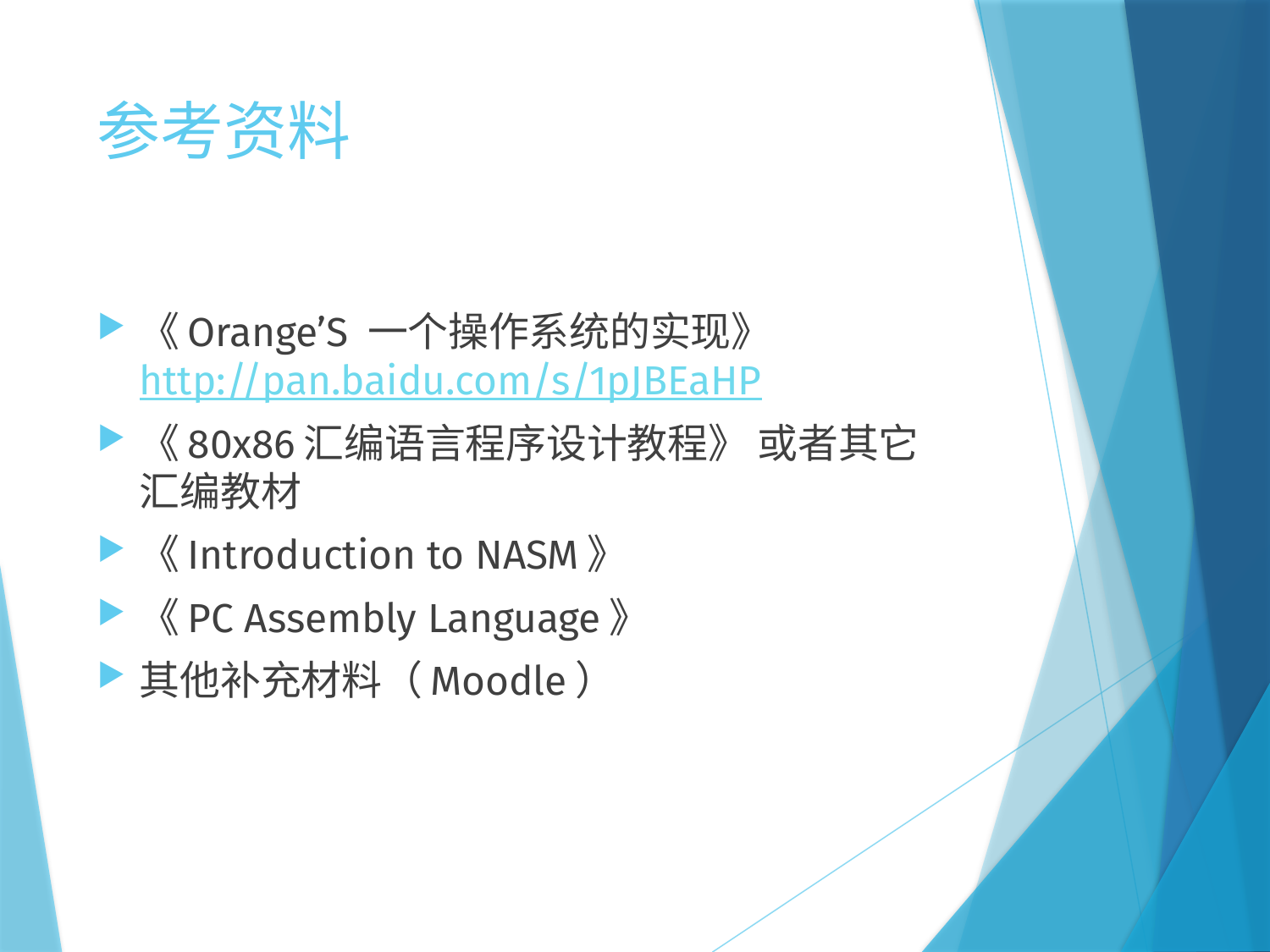

# 参考资料
《Orange’S ⼀个操作系统的实现》
http://pan.baidu.com/s/1pJBEaHP
《80x86汇编语言程序设计教程》 或者其它汇编教材
《Introduction to NASM》
《PC Assembly Language》
其他补充材料（Moodle）